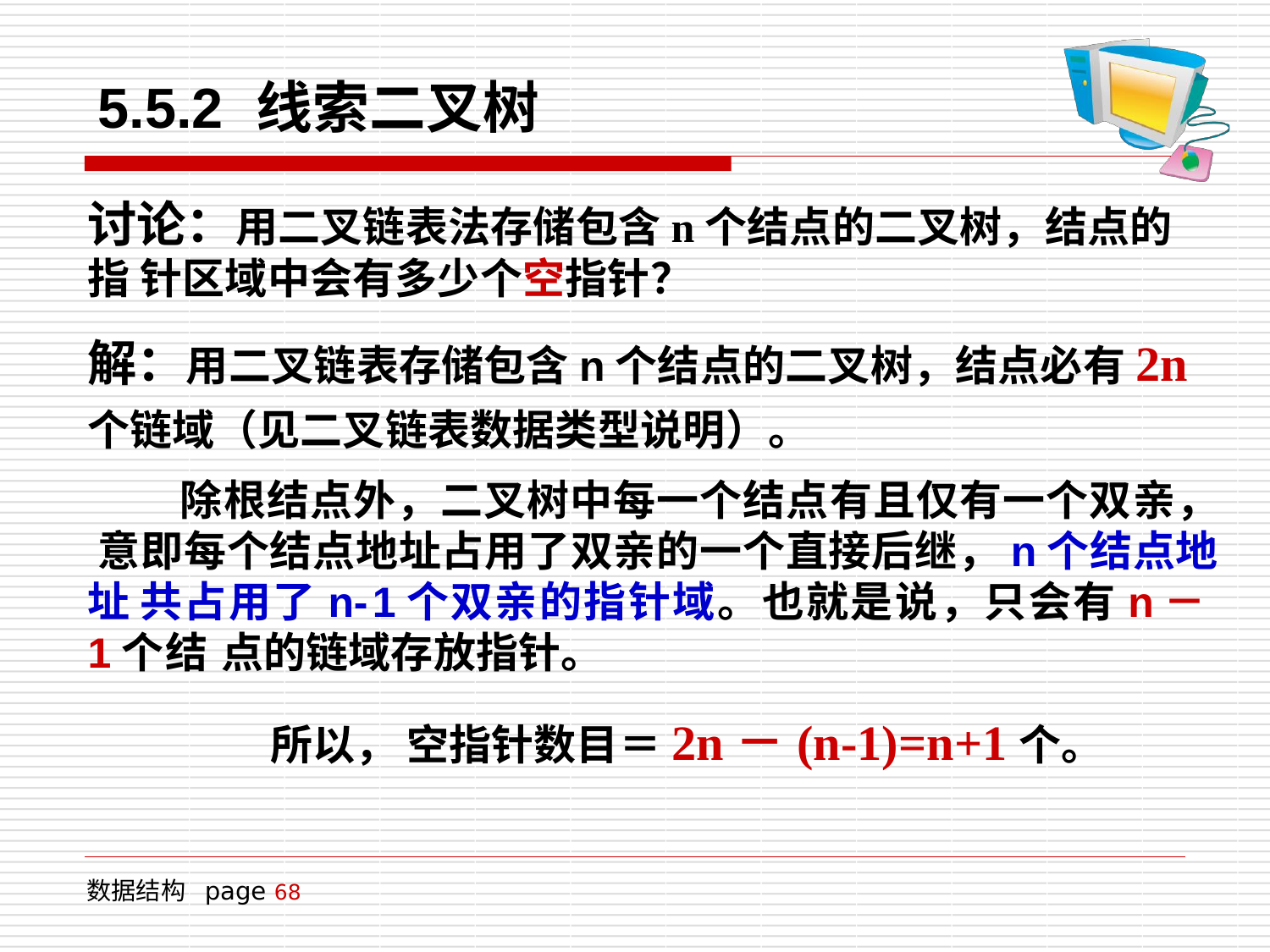

# 5.5.2	线索二叉树

讨论：用二叉链表法存储包含n个结点的二叉树，结点的指 针区域中会有多少个空指针？
解：用二叉链表存储包含n个结点的二叉树，结点必有2n
个链域（见二叉链表数据类型说明）。
除根结点外，二叉树中每一个结点有且仅有一个双亲，  意即每个结点地址占用了双亲的一个直接后继，n个结点地址 共占用了n-1个双亲的指针域。也就是说，只会有n－1个结 点的链域存放指针。
所以， 空指针数目＝2n－(n-1)=n+1个。

数据结构 page 68